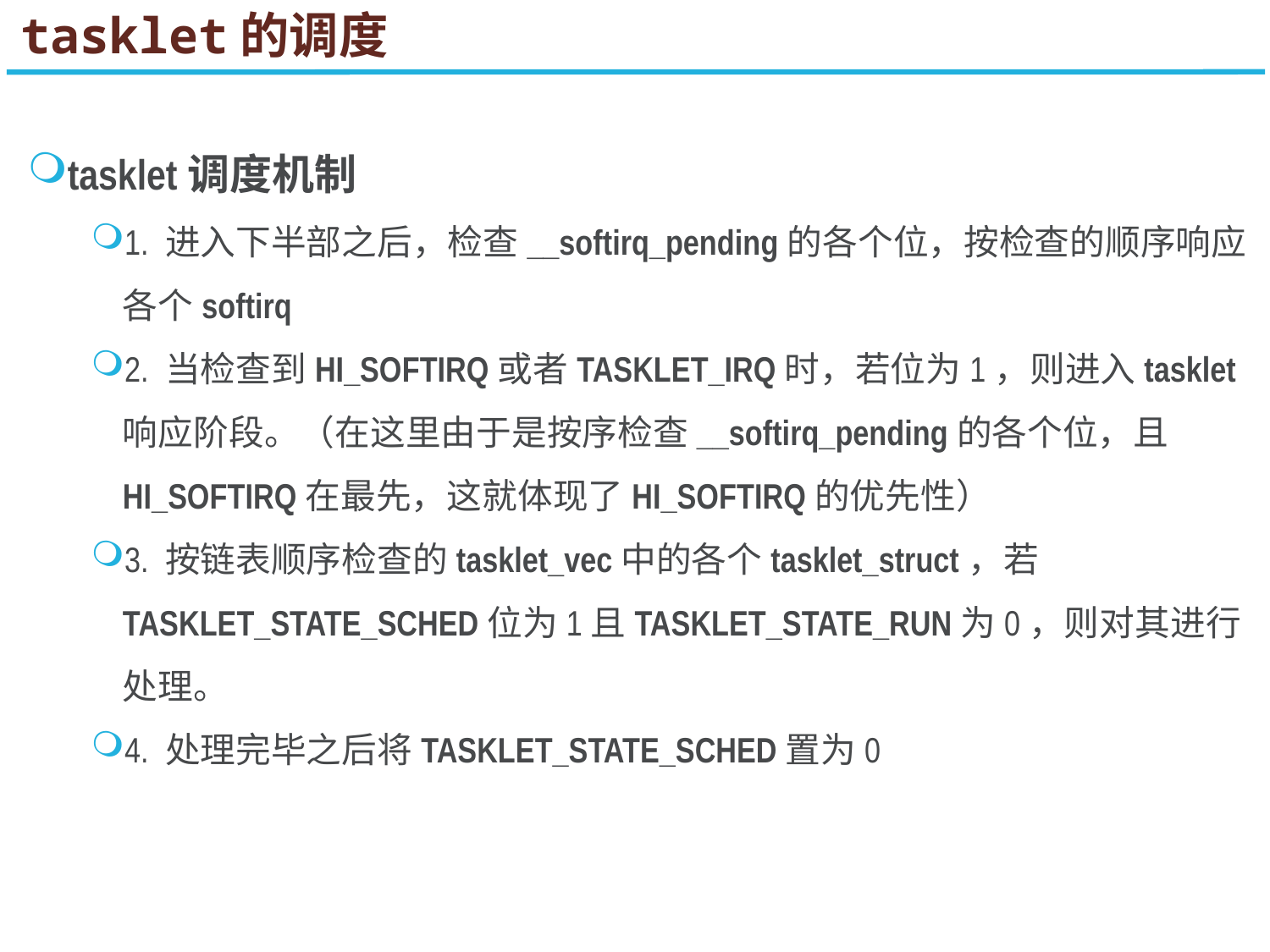

tasklet的调度
tasklet调度机制
1. 进入下半部之后，检查__softirq_pending的各个位，按检查的顺序响应各个softirq
2. 当检查到HI_SOFTIRQ或者TASKLET_IRQ时，若位为1，则进入tasklet响应阶段。（在这里由于是按序检查__softirq_pending的各个位，且HI_SOFTIRQ在最先，这就体现了HI_SOFTIRQ的优先性）
3. 按链表顺序检查的tasklet_vec中的各个tasklet_struct，若TASKLET_STATE_SCHED位为1且TASKLET_STATE_RUN为0，则对其进行处理。
4. 处理完毕之后将TASKLET_STATE_SCHED置为0